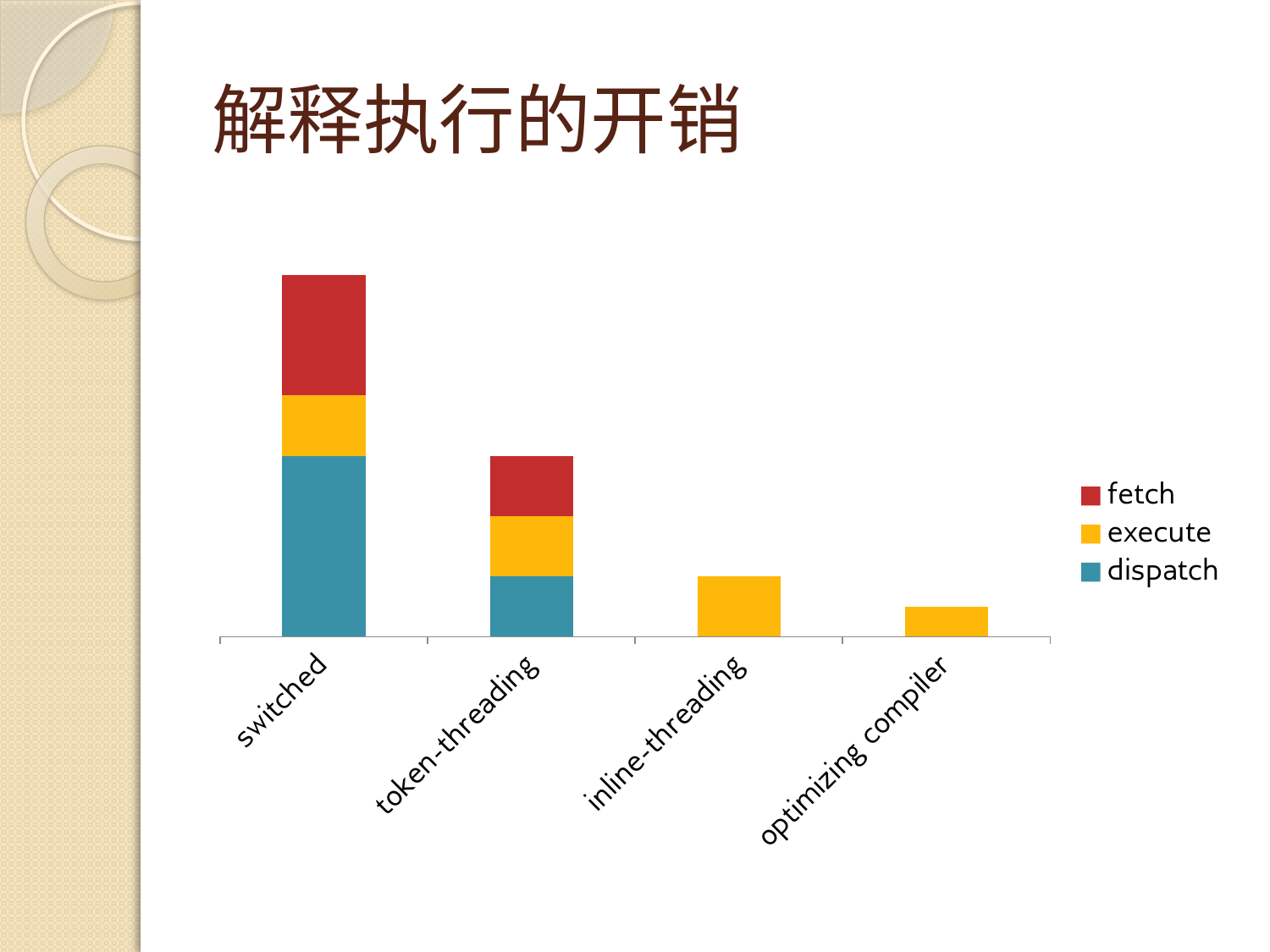

# 解释执行的开销

### Chart

| Category | dispatch | execute | fetch |
|---|---|---|---|
| switched | 3.0 | 1.0 | 2.0 |
| token-threading | 1.0 | 1.0 | 1.0 |
| inline-threading | 0.0 | 1.0 | 0.0 |
| optimizing compiler | 0.0 | 0.5 | 0.0 |